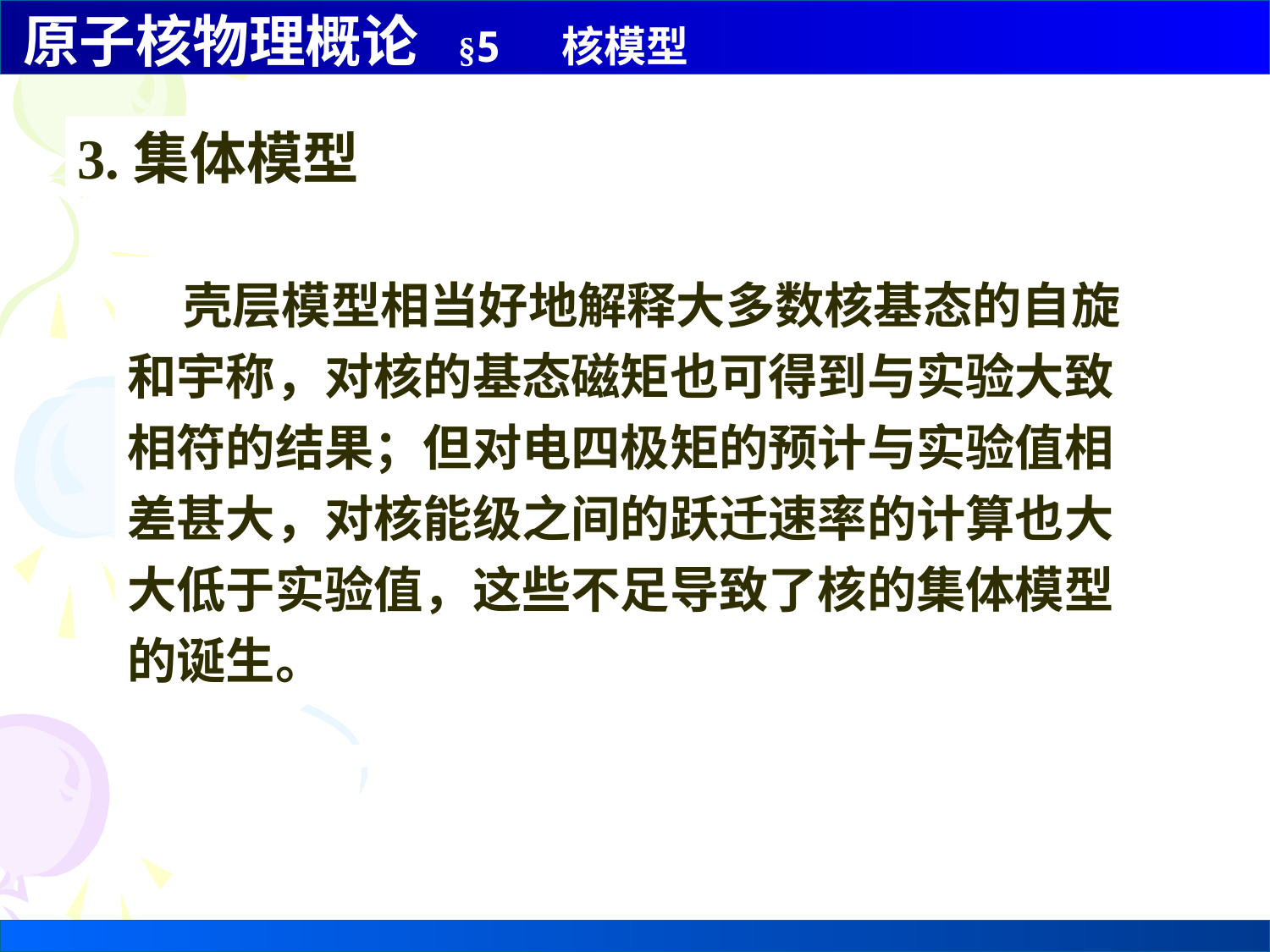

3.集体模型
    壳层模型相当好地解释大多数核基态的自旋和宇称，对核的基态磁矩也可得到与实验大致相符的结果；但对电四极矩的预计与实验值相差甚大，对核能级之间的跃迁速率的计算也大大低于实验值，这些不足导致了核的集体模型的诞生。